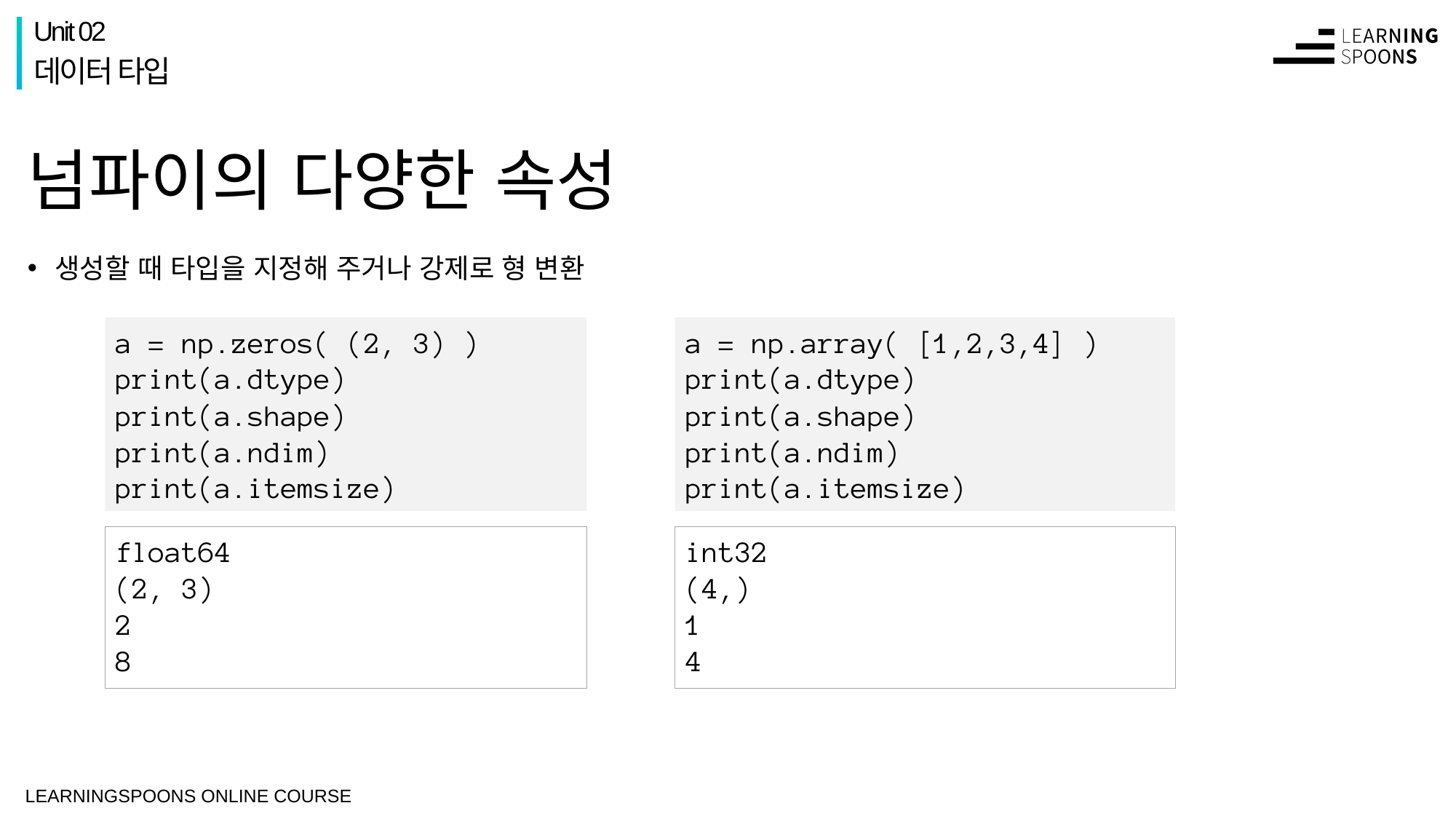

Unit 02
데이터 타입
# 넘파이의 다양한 속성
생성할 때 타입을 지정해 주거나 강제로 형 변환
a = np.zeros( (2, 3) )
print(a.dtype)
print(a.shape)
print(a.ndim)
print(a.itemsize)
a = np.array( [1,2,3,4] )
print(a.dtype)
print(a.shape)
print(a.ndim) print(a.itemsize)
float64
(2, 3)
2
8
int32
(4,)
1
4